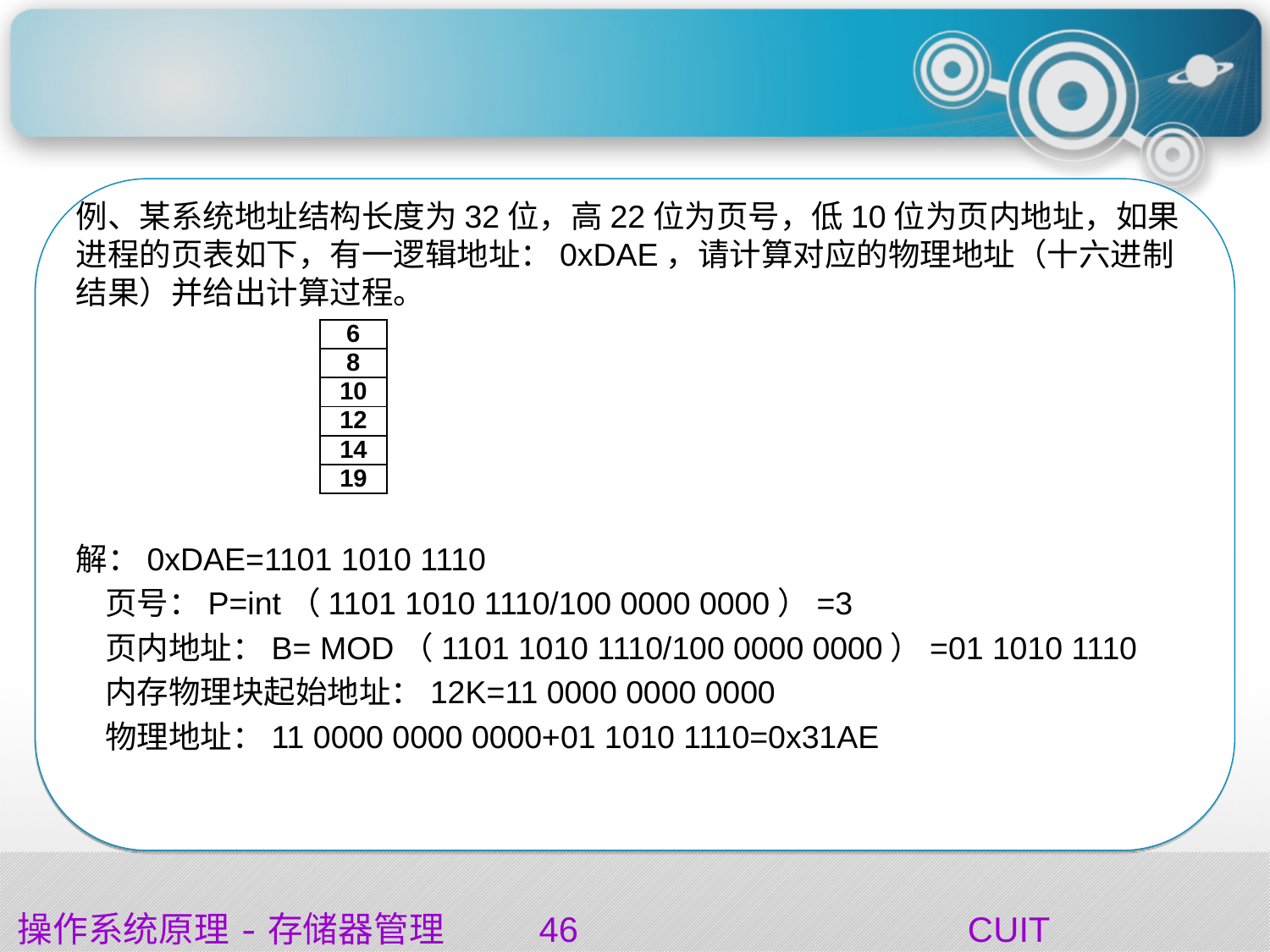

#
例、某系统地址结构长度为32位，高22位为页号，低10位为页内地址，如果进程的页表如下，有一逻辑地址：0xDAE，请计算对应的物理地址（十六进制结果）并给出计算过程。

解：0xDAE=1101 1010 1110
   页号：P=int（1101 1010 1110/100 0000 0000）=3
   页内地址：B= MOD（1101 1010 1110/100 0000 0000）=01 1010 1110
   内存物理块起始地址：12K=11 0000 0000 0000
   物理地址：11 0000 0000 0000+01 1010 1110=0x31AE

| 6 |
| --- |
| 8 |
| 10 |
| 12 |
| 14 |
| 19 |